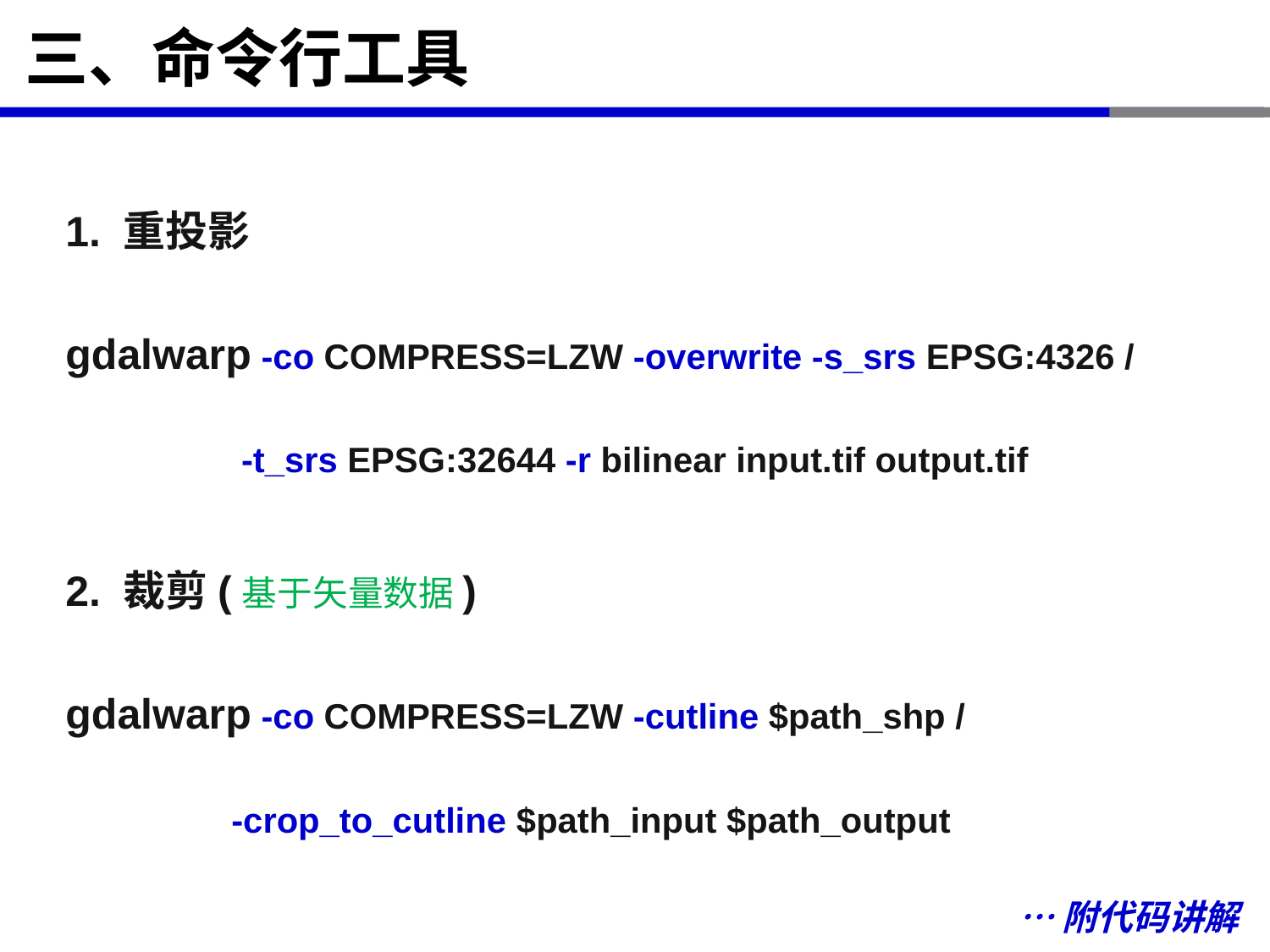

# 三、命令行工具
1. 重投影
gdalwarp -co COMPRESS=LZW -overwrite -s_srs EPSG:4326 /
	     -t_srs EPSG:32644 -r bilinear input.tif output.tif
2. 裁剪(基于矢量数据)
gdalwarp -co COMPRESS=LZW -cutline $path_shp /
	    -crop_to_cutline $path_input $path_output
…附代码讲解